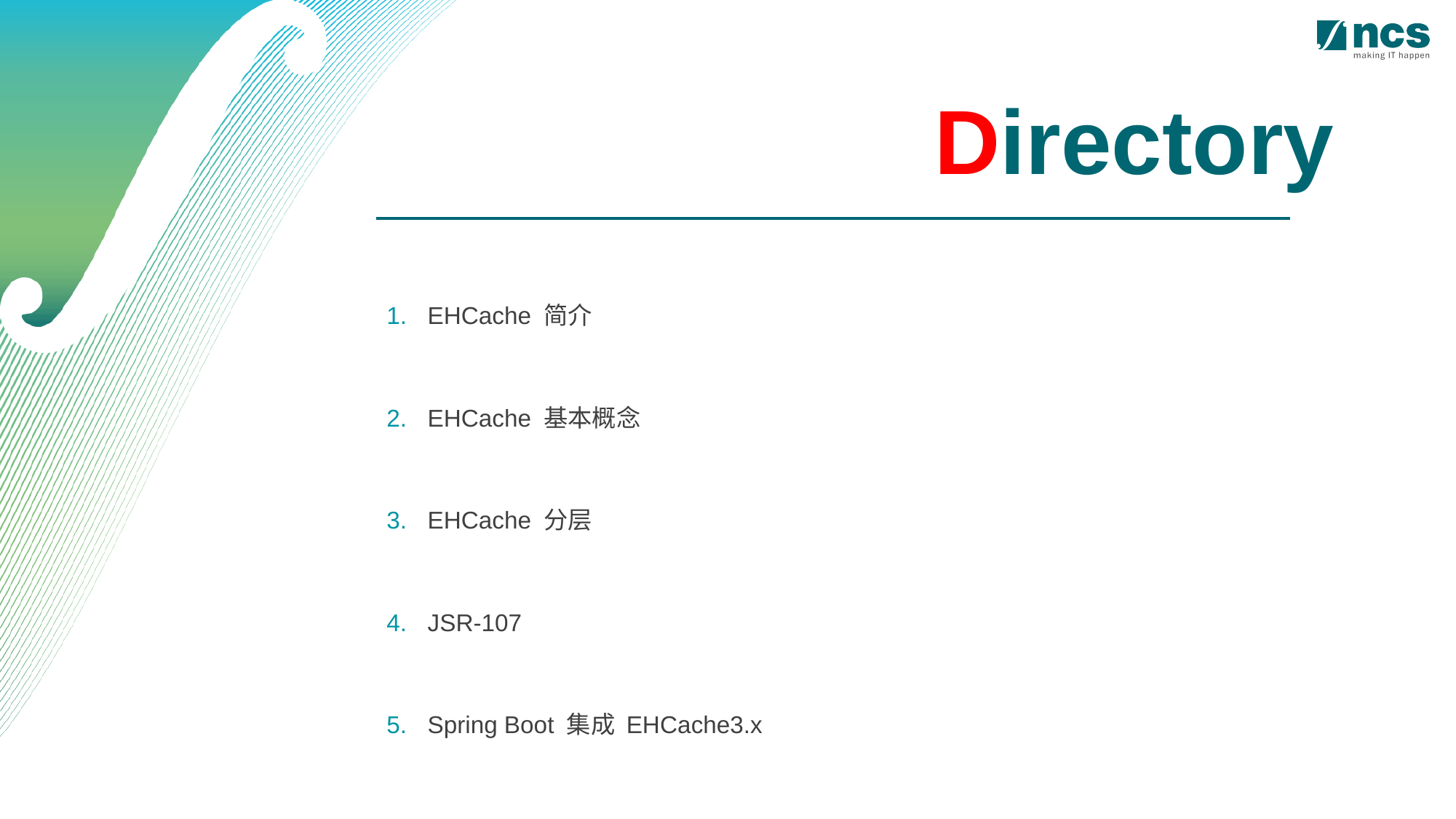

Directory
EHCache 简介
EHCache 基本概念
EHCache 分层
JSR-107
Spring Boot 集成 EHCache3.x